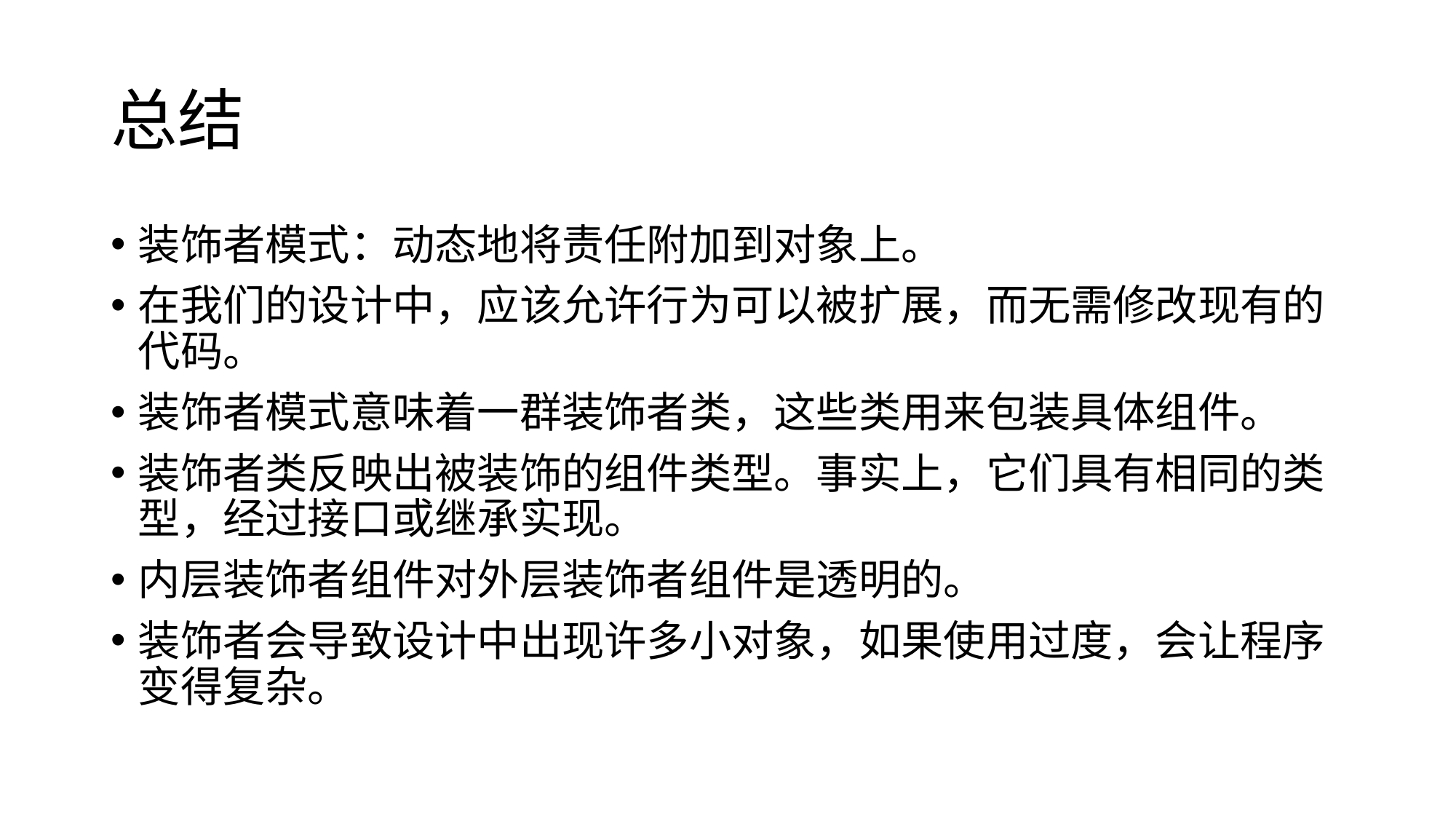

# 总结
装饰者模式：动态地将责任附加到对象上。
在我们的设计中，应该允许行为可以被扩展，而无需修改现有的代码。
装饰者模式意味着一群装饰者类，这些类用来包装具体组件。
装饰者类反映出被装饰的组件类型。事实上，它们具有相同的类型，经过接口或继承实现。
内层装饰者组件对外层装饰者组件是透明的。
装饰者会导致设计中出现许多小对象，如果使用过度，会让程序变得复杂。